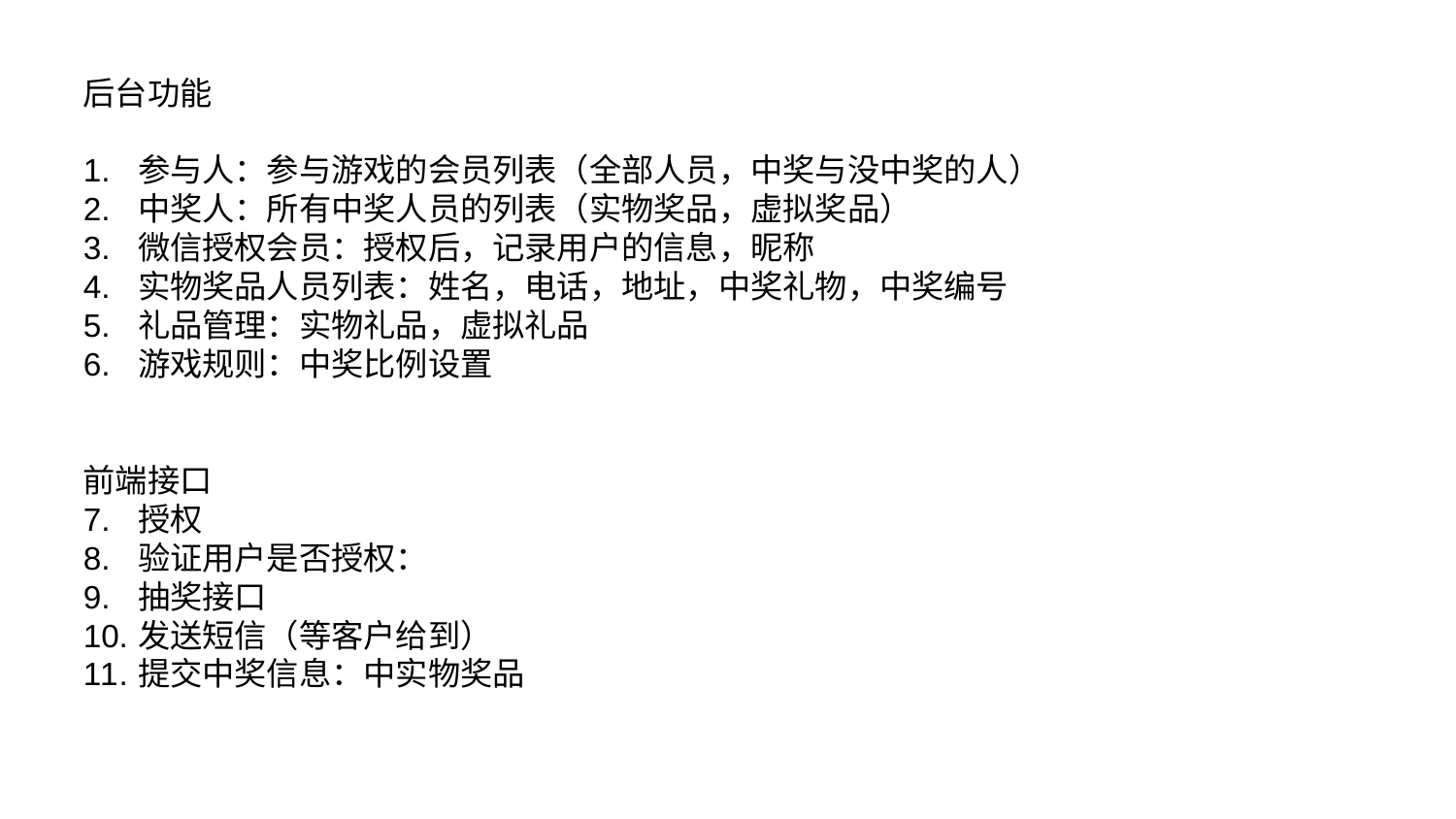

后台功能

参与人：参与游戏的会员列表（全部人员，中奖与没中奖的人）
中奖人：所有中奖人员的列表（实物奖品，虚拟奖品）
微信授权会员：授权后，记录用户的信息，昵称
实物奖品人员列表：姓名，电话，地址，中奖礼物，中奖编号
礼品管理：实物礼品，虚拟礼品
游戏规则：中奖比例设置

前端接口
授权
验证用户是否授权：
抽奖接口
发送短信（等客户给到）
提交中奖信息：中实物奖品